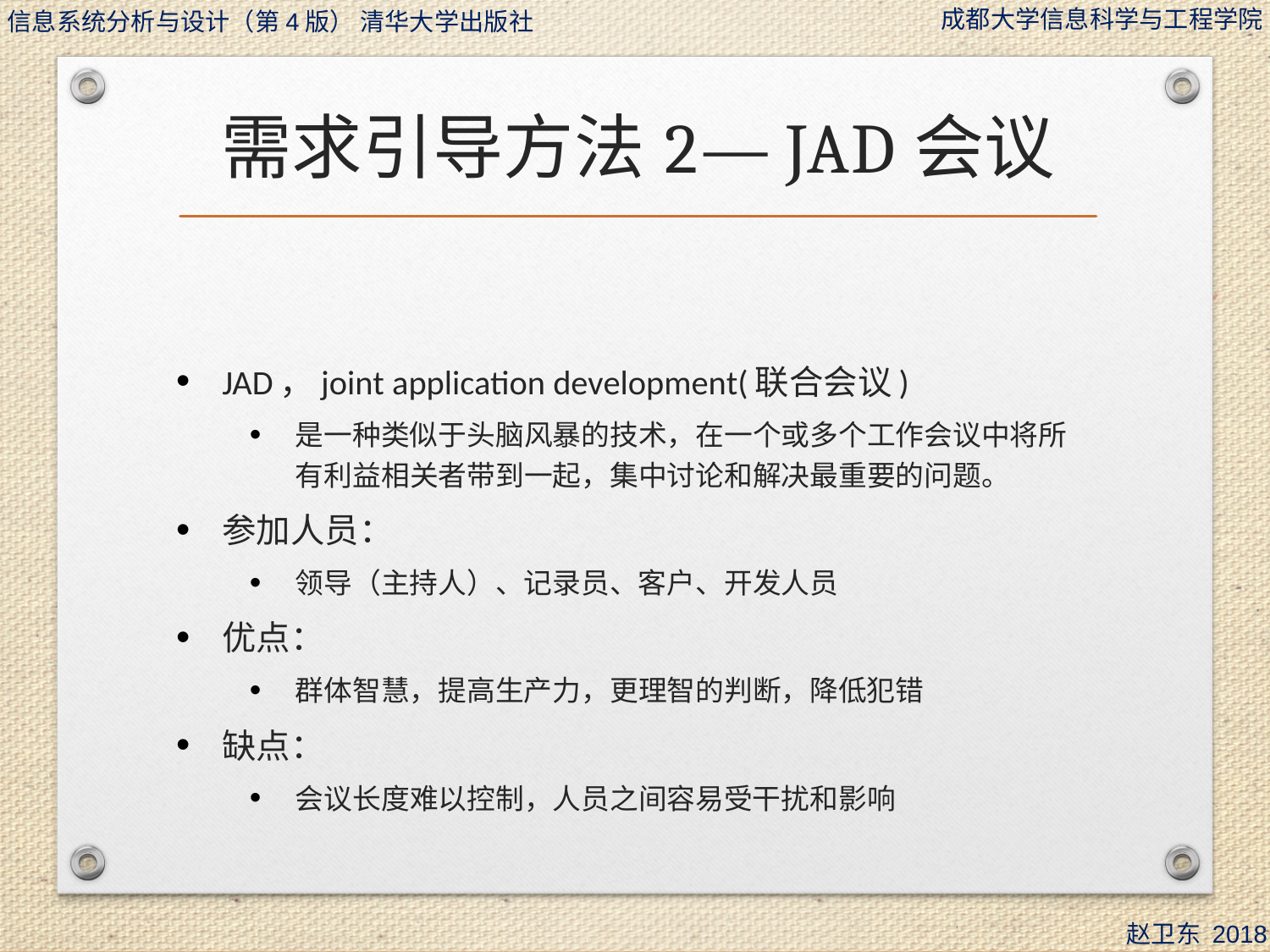

# 需求引导方法2— JAD会议
JAD，joint application development(联合会议)
是一种类似于头脑风暴的技术，在一个或多个工作会议中将所有利益相关者带到一起，集中讨论和解决最重要的问题。
参加人员：
领导（主持人）、记录员、客户、开发人员
优点：
群体智慧，提高生产力，更理智的判断，降低犯错
缺点：
会议长度难以控制，人员之间容易受干扰和影响